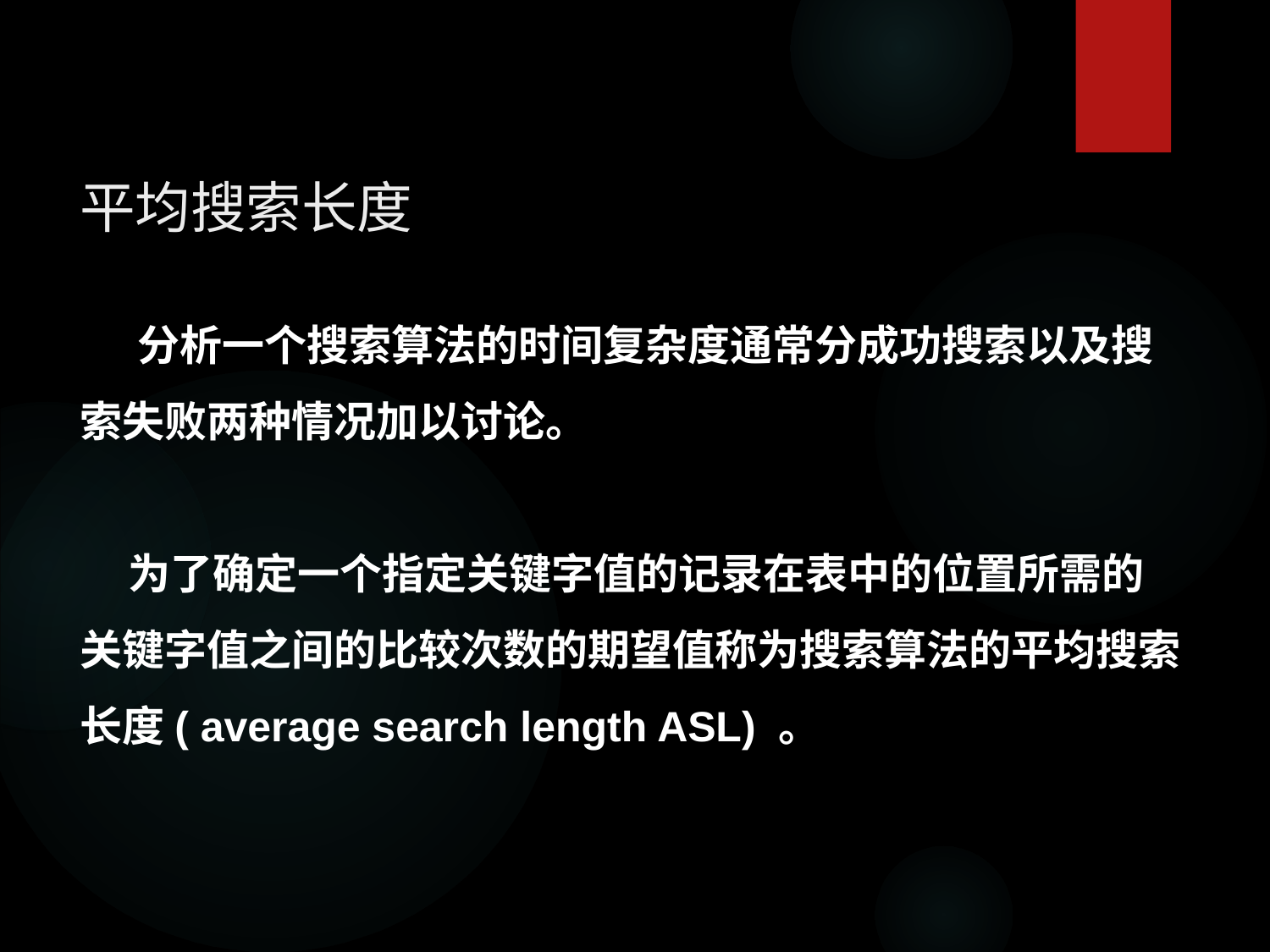

平均搜索长度
     分析一个搜索算法的时间复杂度通常分成功搜索以及搜索失败两种情况加以讨论。

    为了确定一个指定关键字值的记录在表中的位置所需的关键字值之间的比较次数的期望值称为搜索算法的平均搜索长度( average search length ASL) 。